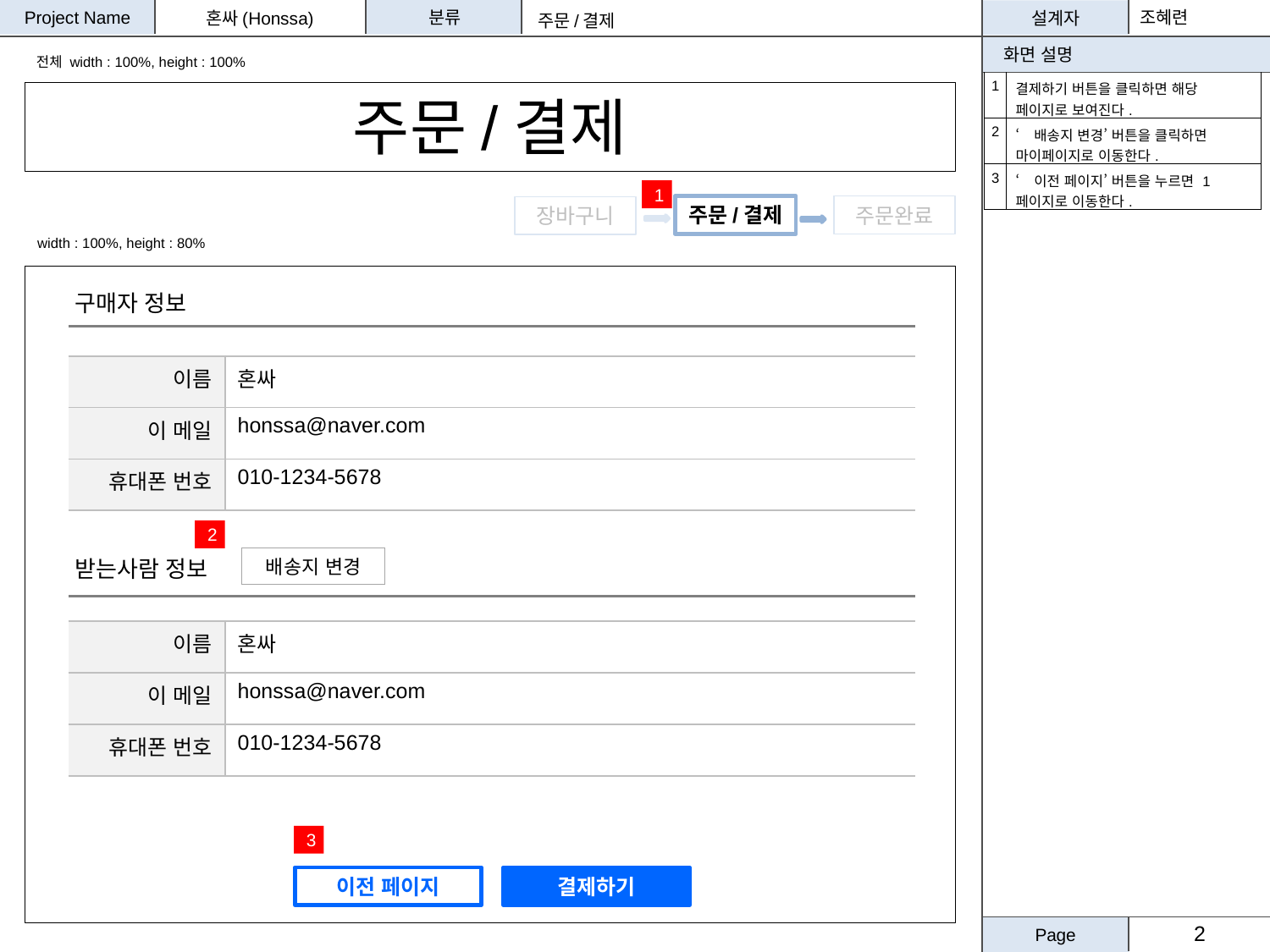

조혜련
주문/결제
전체 width : 100%, height : 100%

| 1 | 결제하기 버튼을 클릭하면 해당 페이지로 보여진다. |
| --- | --- |
| 2 | ‘배송지 변경’ 버튼을 클릭하면 마이페이지로 이동한다. |
| 3 | ‘이전 페이지’ 버튼을 누르면 1페이지로 이동한다. |

주문/결제
1
주문/결제
주문완료
장바구니

width : 100%, height : 80%

구매자 정보
| 이름 | 혼싸 |
| --- | --- |
| 이 메일 | honssa@naver.com |
| 휴대폰 번호 | 010-1234-5678 |
2
받는사람 정보
배송지 변경
| 이름 | 혼싸 |
| --- | --- |
| 이 메일 | honssa@naver.com |
| 휴대폰 번호 | 010-1234-5678 |
3
이전 페이지
결제하기
2